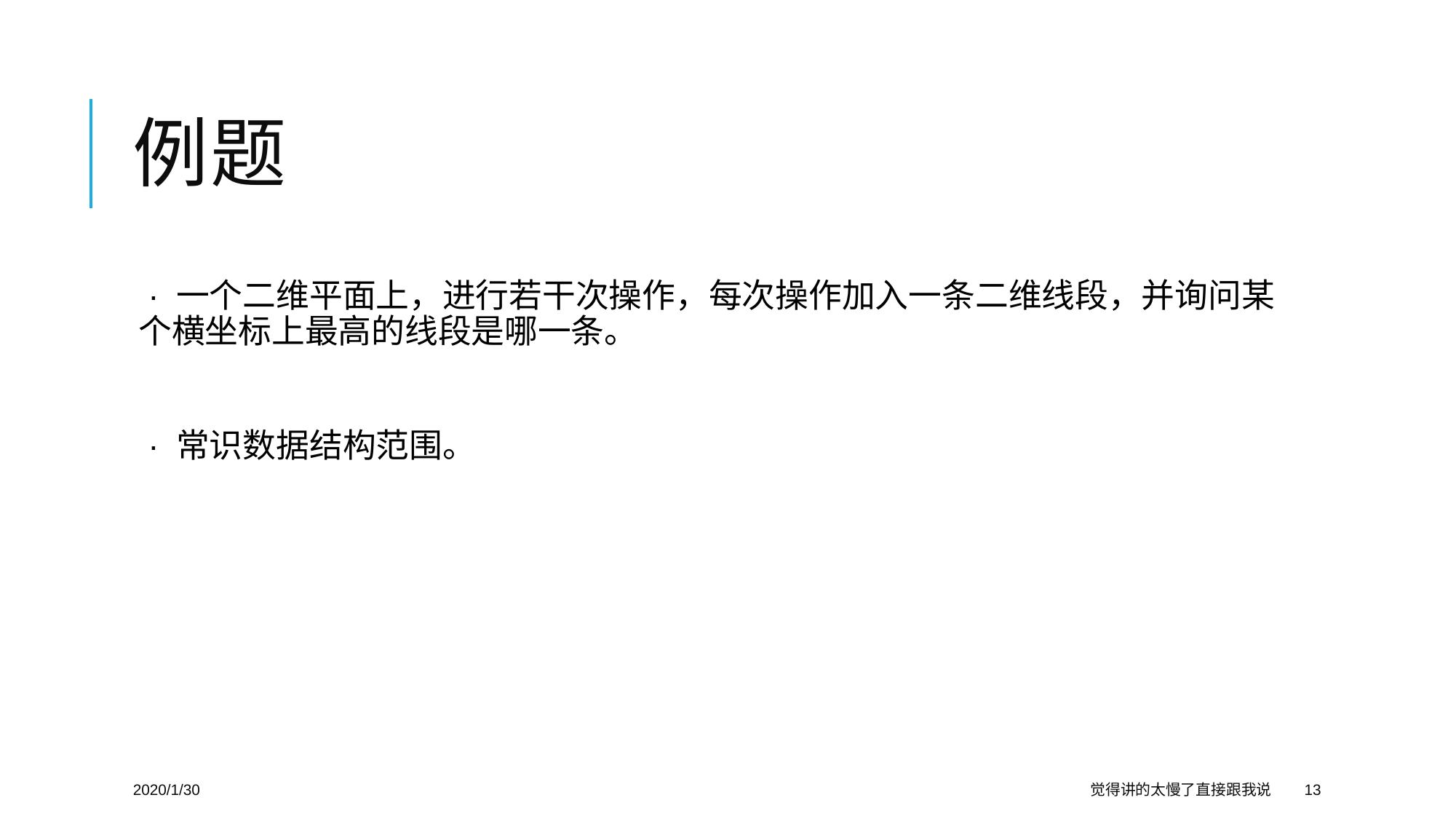

# 例题
 · 一个二维平面上，进行若干次操作，每次操作加入一条二维线段，并询问某个横坐标上最高的线段是哪一条。

 · 常识数据结构范围。
2020/1/30
觉得讲的太慢了直接跟我说
13